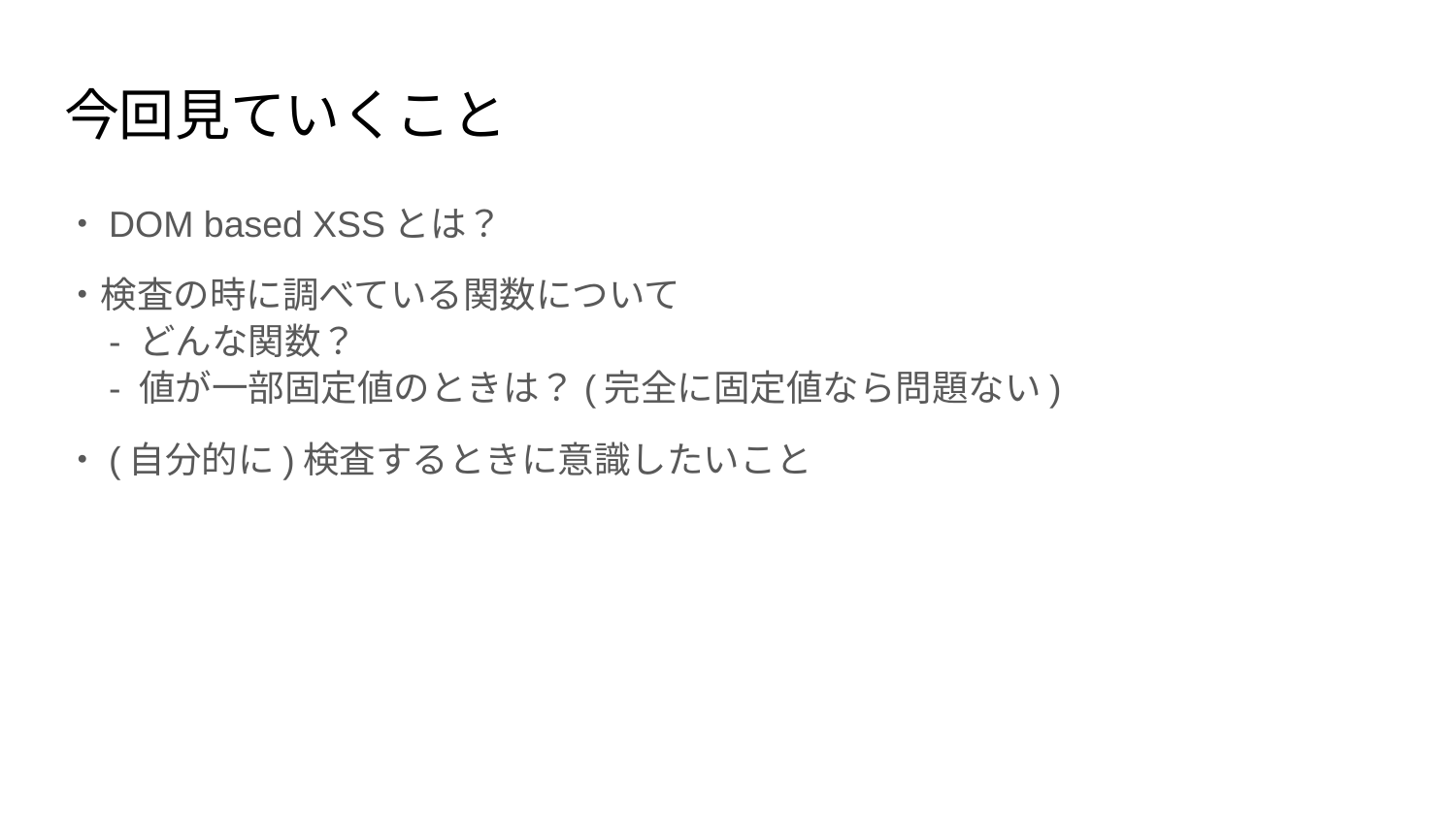

# 今回見ていくこと
・DOM based XSSとは？
・検査の時に調べている関数について
　- どんな関数？
　- 値が一部固定値のときは？(完全に固定値なら問題ない)
・(自分的に)検査するときに意識したいこと